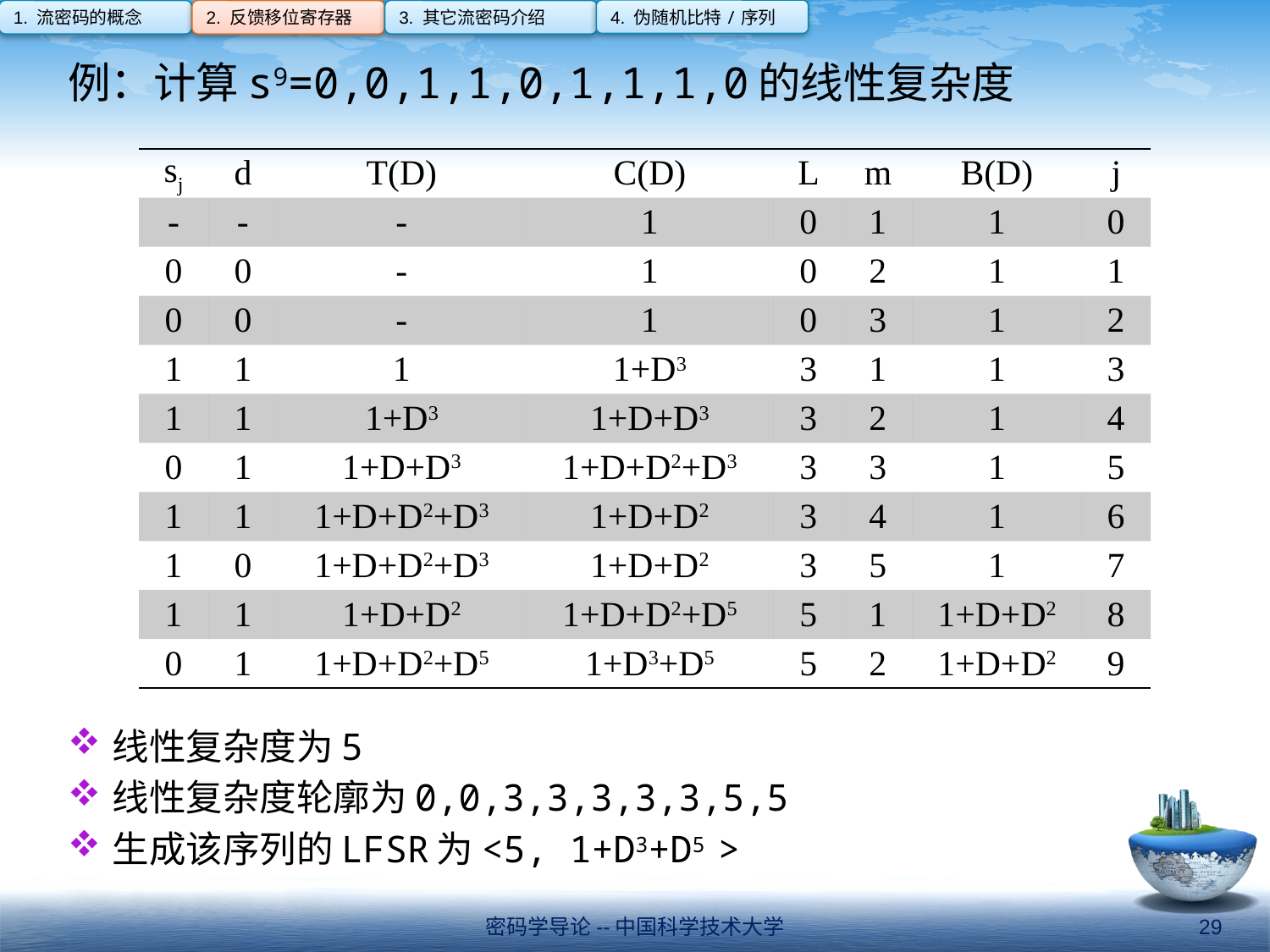

4. 伪随机比特/序列
1. 流密码的概念
2. 反馈移位寄存器
3. 其它流密码介绍
例：计算s9=0,0,1,1,0,1,1,1,0的线性复杂度

线性复杂度为5
线性复杂度轮廓为0,0,3,3,3,3,3,5,5
生成该序列的LFSR为<5, 1+D3+D5 >
| sj | d | T(D) | C(D) | L | m | B(D) | j |
| --- | --- | --- | --- | --- | --- | --- | --- |
| - | - | - | 1 | 0 | 1 | 1 | 0 |
| 0 | 0 | - | 1 | 0 | 2 | 1 | 1 |
| 0 | 0 | - | 1 | 0 | 3 | 1 | 2 |
| 1 | 1 | 1 | 1+D3 | 3 | 1 | 1 | 3 |
| 1 | 1 | 1+D3 | 1+D+D3 | 3 | 2 | 1 | 4 |
| 0 | 1 | 1+D+D3 | 1+D+D2+D3 | 3 | 3 | 1 | 5 |
| 1 | 1 | 1+D+D2+D3 | 1+D+D2 | 3 | 4 | 1 | 6 |
| 1 | 0 | 1+D+D2+D3 | 1+D+D2 | 3 | 5 | 1 | 7 |
| 1 | 1 | 1+D+D2 | 1+D+D2+D5 | 5 | 1 | 1+D+D2 | 8 |
| 0 | 1 | 1+D+D2+D5 | 1+D3+D5 | 5 | 2 | 1+D+D2 | 9 |
密码学导论--中国科学技术大学
29